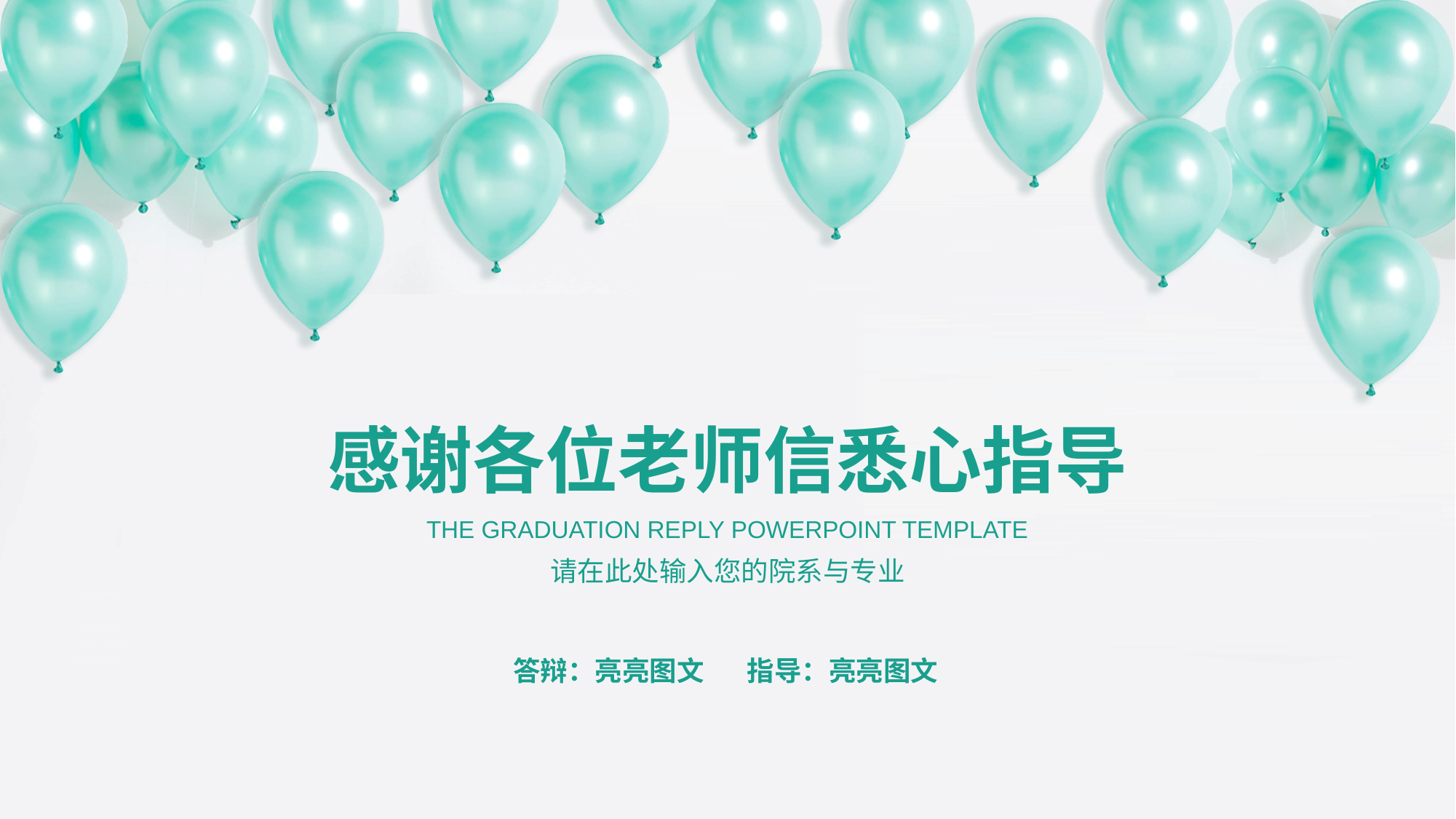

感谢各位老师信悉心指导
THE GRADUATION REPLY POWERPOINT TEMPLATE
请在此处输入您的院系与专业
答辩：亮亮图文
指导：亮亮图文